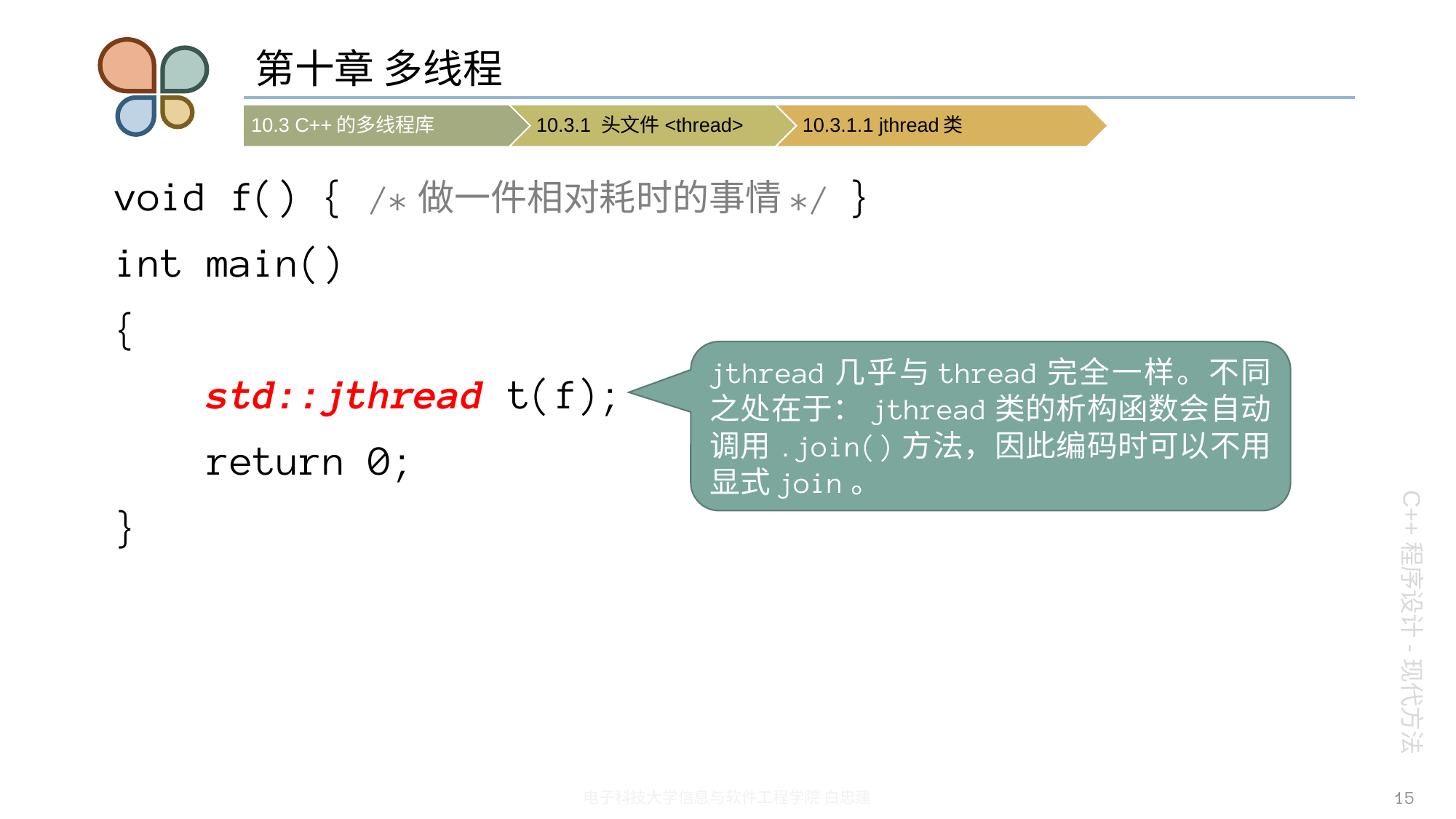

# 第十章 多线程
10.3 C++的多线程库
10.3.1 头文件<thread>
10.3.1.1 jthread类
void f() { /*做一件相对耗时的事情*/ }
int main()
{
    std::jthread t(f);
    return 0;
}
jthread几乎与thread完全一样。不同之处在于：jthread类的析构函数会自动调用.join()方法，因此编码时可以不用显式join。
15